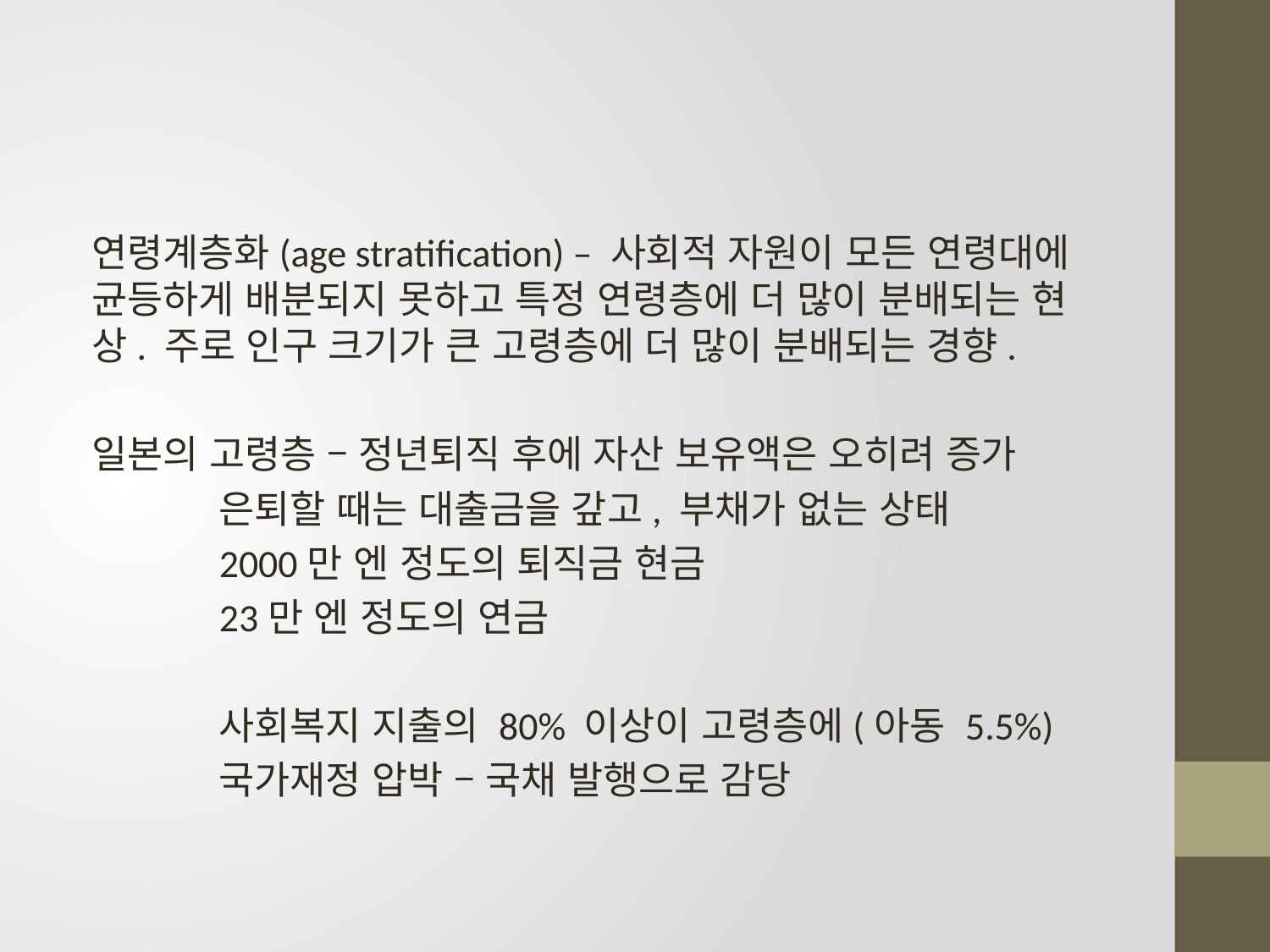

#
연령계층화(age stratification) – 사회적 자원이 모든 연령대에 균등하게 배분되지 못하고 특정 연령층에 더 많이 분배되는 현상. 주로 인구 크기가 큰 고령층에 더 많이 분배되는 경향.

일본의 고령층 – 정년퇴직 후에 자산 보유액은 오히려 증가
	은퇴할 때는 대출금을 갚고, 부채가 없는 상태
	2000만 엔 정도의 퇴직금 현금
	23만 엔 정도의 연금

	사회복지 지출의 80% 이상이 고령층에(아동 5.5%)
	국가재정 압박 – 국채 발행으로 감당